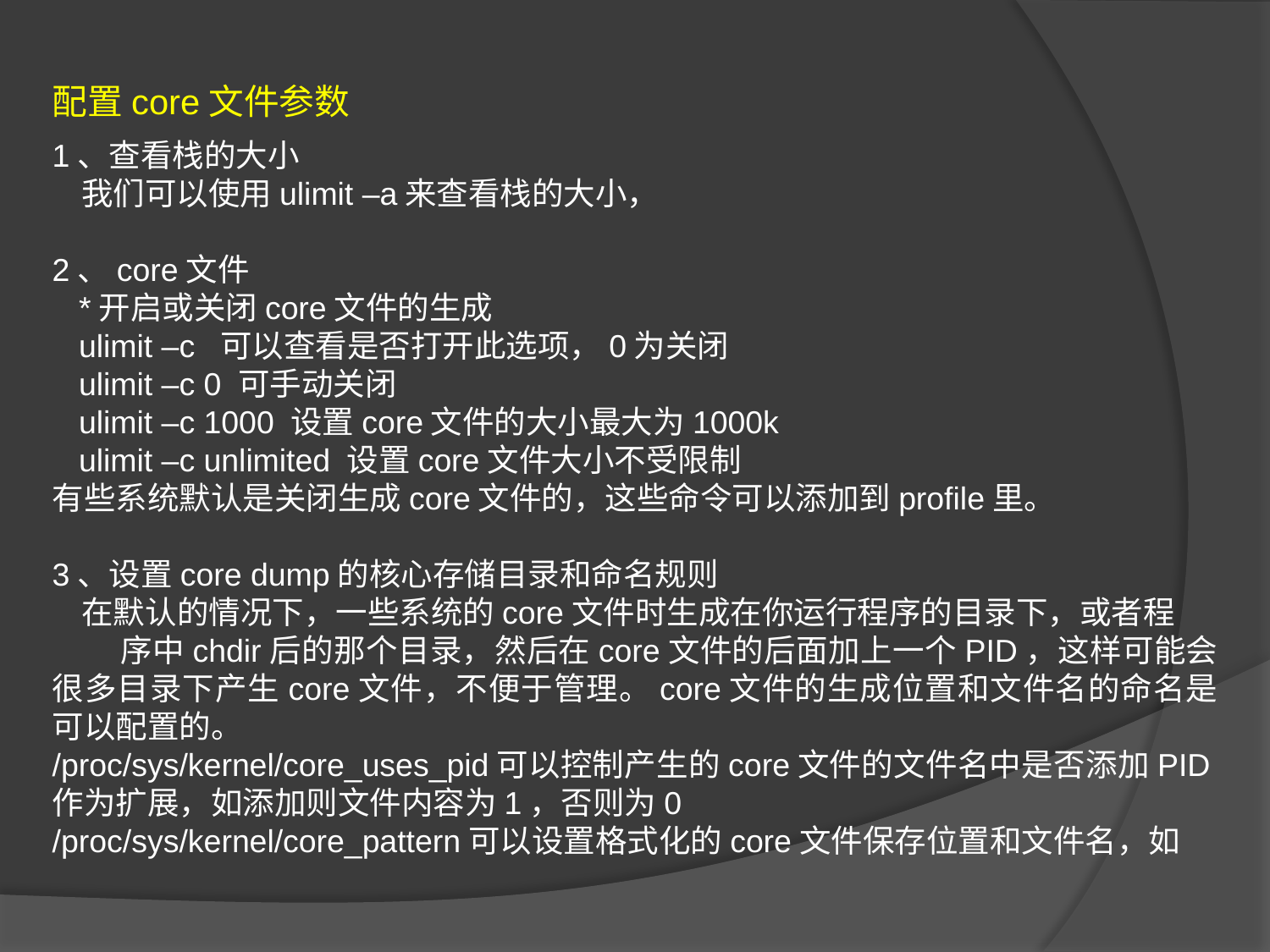

配置core文件参数
1、查看栈的大小
   我们可以使用ulimit –a来查看栈的大小，

2、core文件
   *开启或关闭core文件的生成
   ulimit –c  可以查看是否打开此选项，0为关闭
   ulimit –c 0 可手动关闭
   ulimit –c 1000 设置core文件的大小最大为1000k
   ulimit –c unlimited 设置core文件大小不受限制
有些系统默认是关闭生成core文件的，这些命令可以添加到profile里。

3、设置core dump的核心存储目录和命名规则
   在默认的情况下，一些系统的core文件时生成在你运行程序的目录下，或者程                序中chdir后的那个目录，然后在core文件的后面加上一个PID，这样可能会很多目录下产生core文件，不便于管理。core文件的生成位置和文件名的命名是可以配置的。
/proc/sys/kernel/core_uses_pid可以控制产生的core文件的文件名中是否添加PID作为扩展，如添加则文件内容为1，否则为0
/proc/sys/kernel/core_pattern可以设置格式化的core文件保存位置和文件名，如